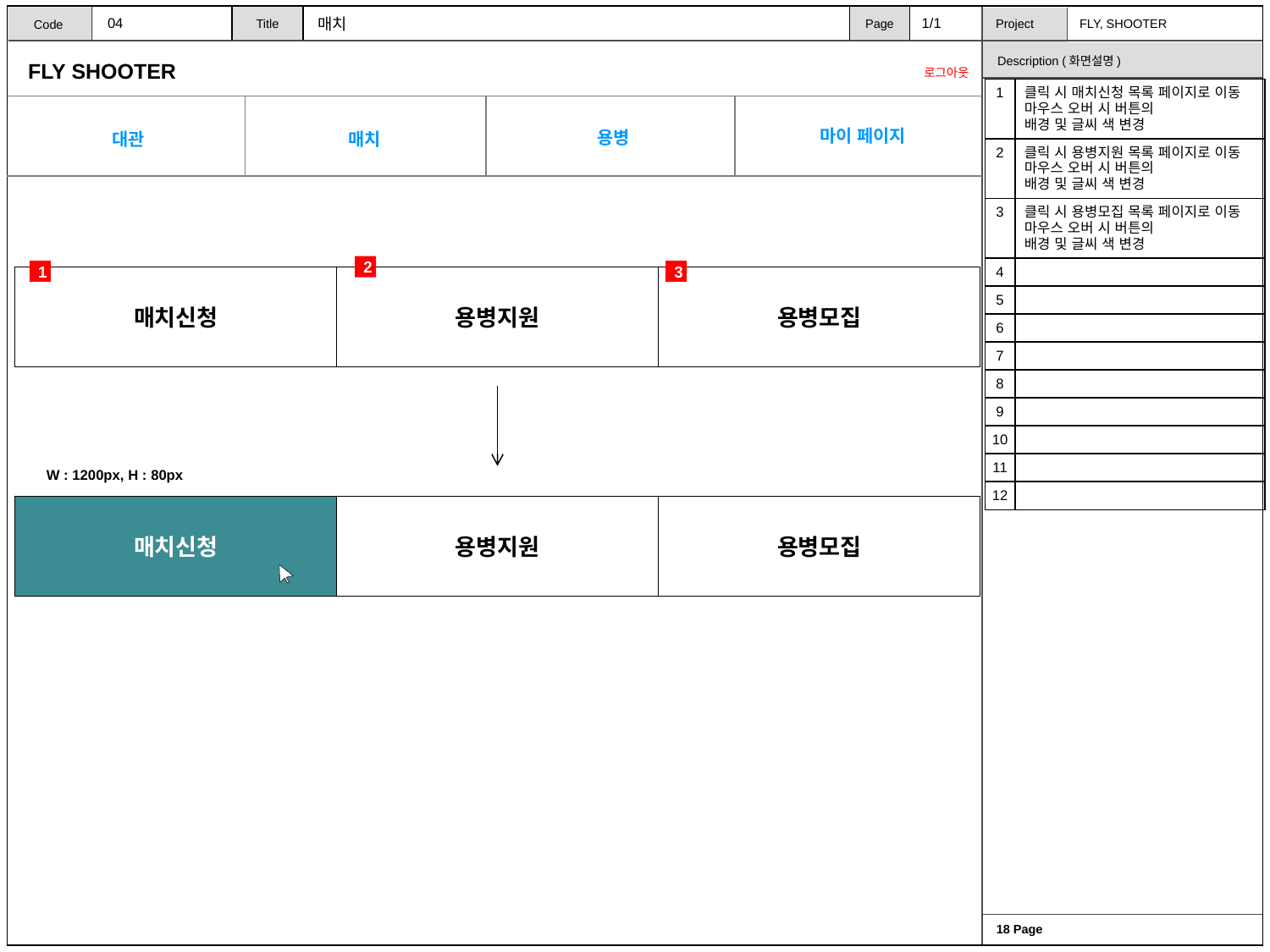

04
1/1
매치
| 1 | 클릭 시 매치신청 목록 페이지로 이동 마우스 오버 시 버튼의 배경 및 글씨 색 변경 |
| --- | --- |
| 2 | 클릭 시 용병지원 목록 페이지로 이동 마우스 오버 시 버튼의 배경 및 글씨 색 변경 |
| 3 | 클릭 시 용병모집 목록 페이지로 이동 마우스 오버 시 버튼의 배경 및 글씨 색 변경 |
| 4 |  |
| 5 |  |
| 6 |  |
| 7 |  |
| 8 |  |
| 9 |  |
| 10 |  |
| 11 |  |
| 12 |  |
2
1
3
매치신청
용병지원
용병모집
W : 1200px, H : 80px
매치신청
용병지원
용병모집